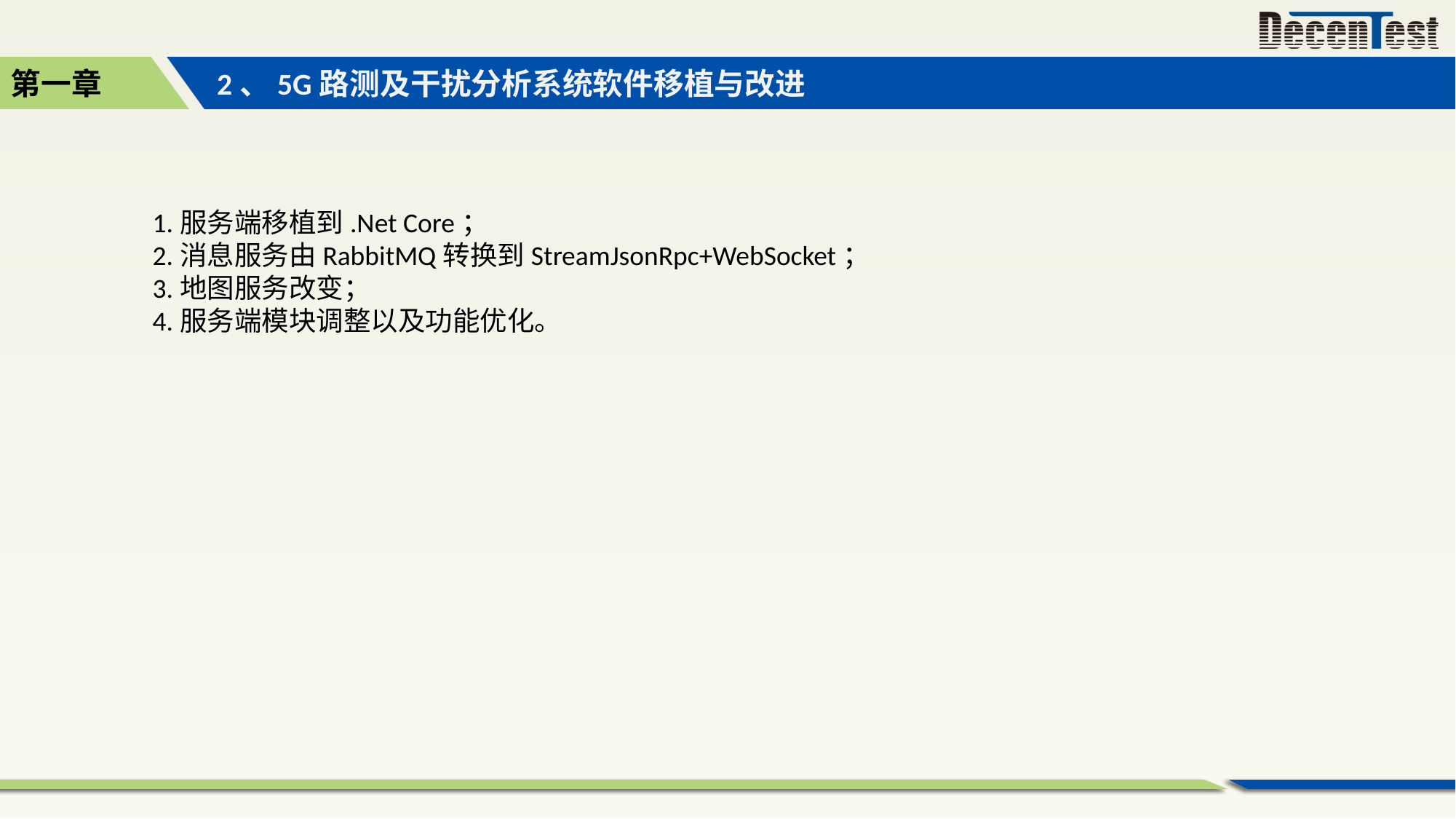

第一章
2、5G路测及干扰分析系统软件移植与改进
1.服务端移植到.Net Core；
2.消息服务由RabbitMQ转换到StreamJsonRpc+WebSocket；
3.地图服务改变；
4.服务端模块调整以及功能优化。

4